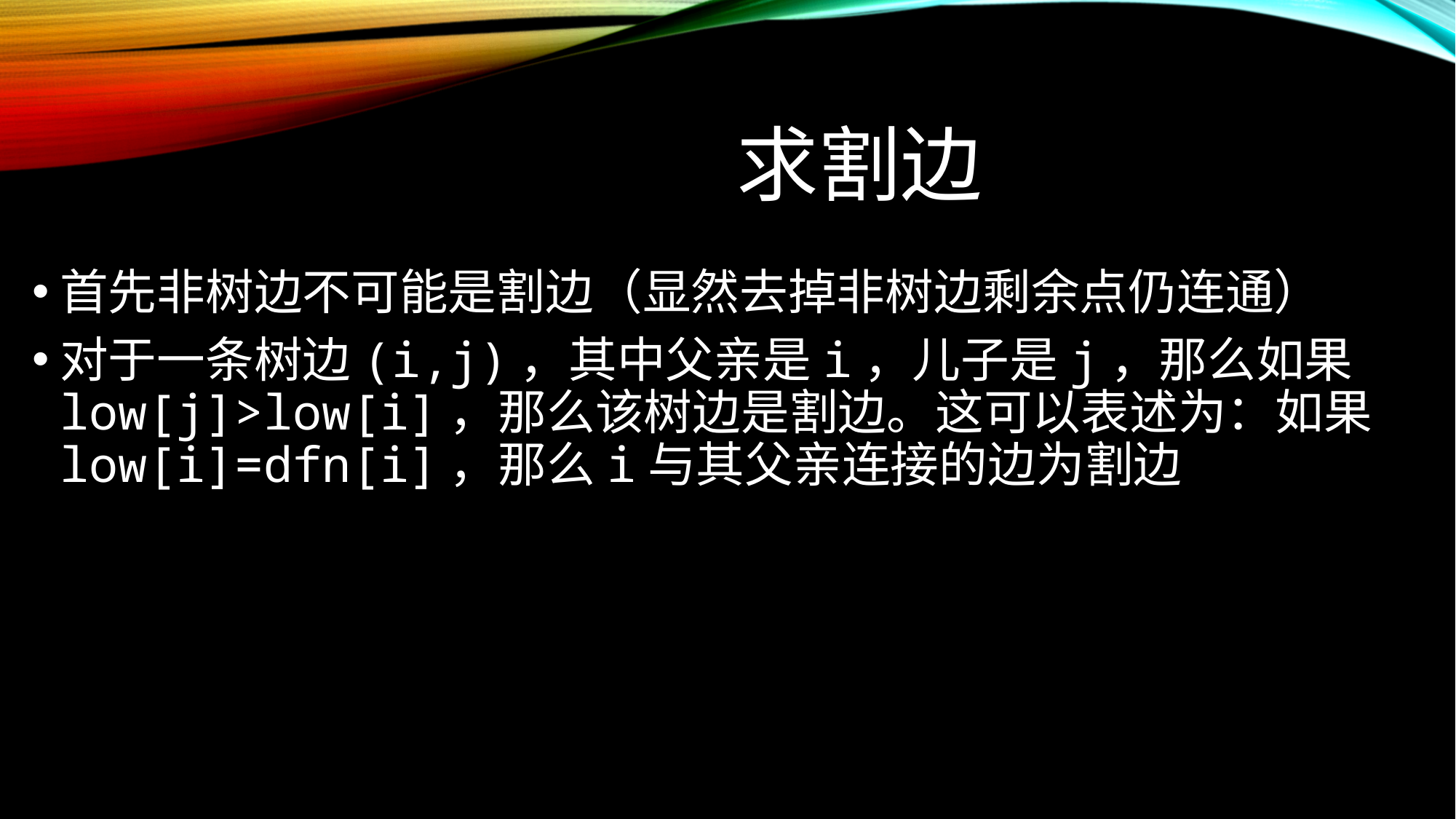

# 求割边
首先非树边不可能是割边（显然去掉非树边剩余点仍连通）
对于一条树边(i,j)，其中父亲是i，儿子是j，那么如果low[j]>low[i]，那么该树边是割边。这可以表述为：如果low[i]=dfn[i]，那么i与其父亲连接的边为割边